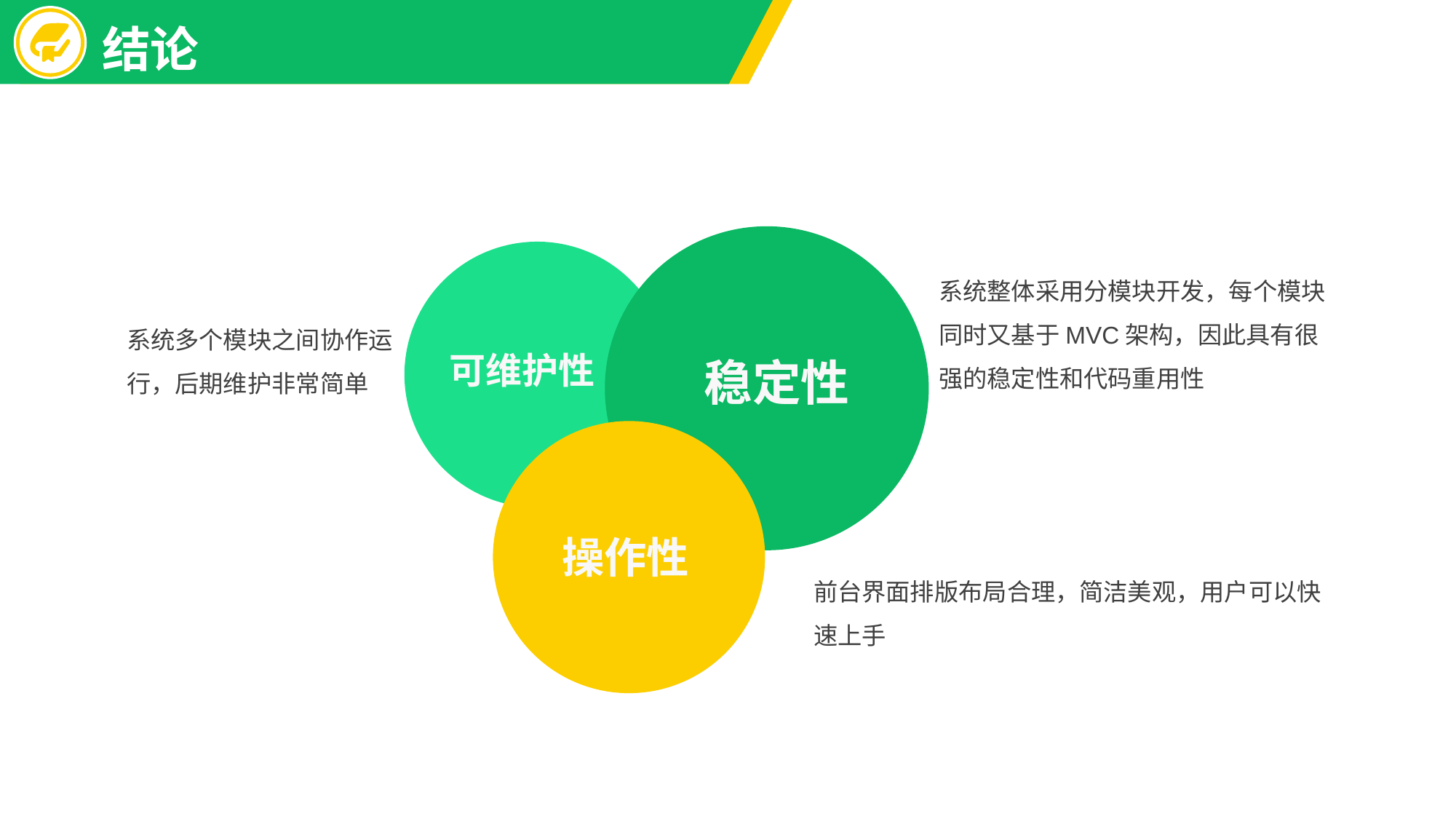

结论

 可维护性
稳定性

操作性
系统整体采用分模块开发，每个模块同时又基于MVC架构，因此具有很强的稳定性和代码重用性

系统多个模块之间协作运行，后期维护非常简单
前台界面排版布局合理，简洁美观，用户可以快速上手